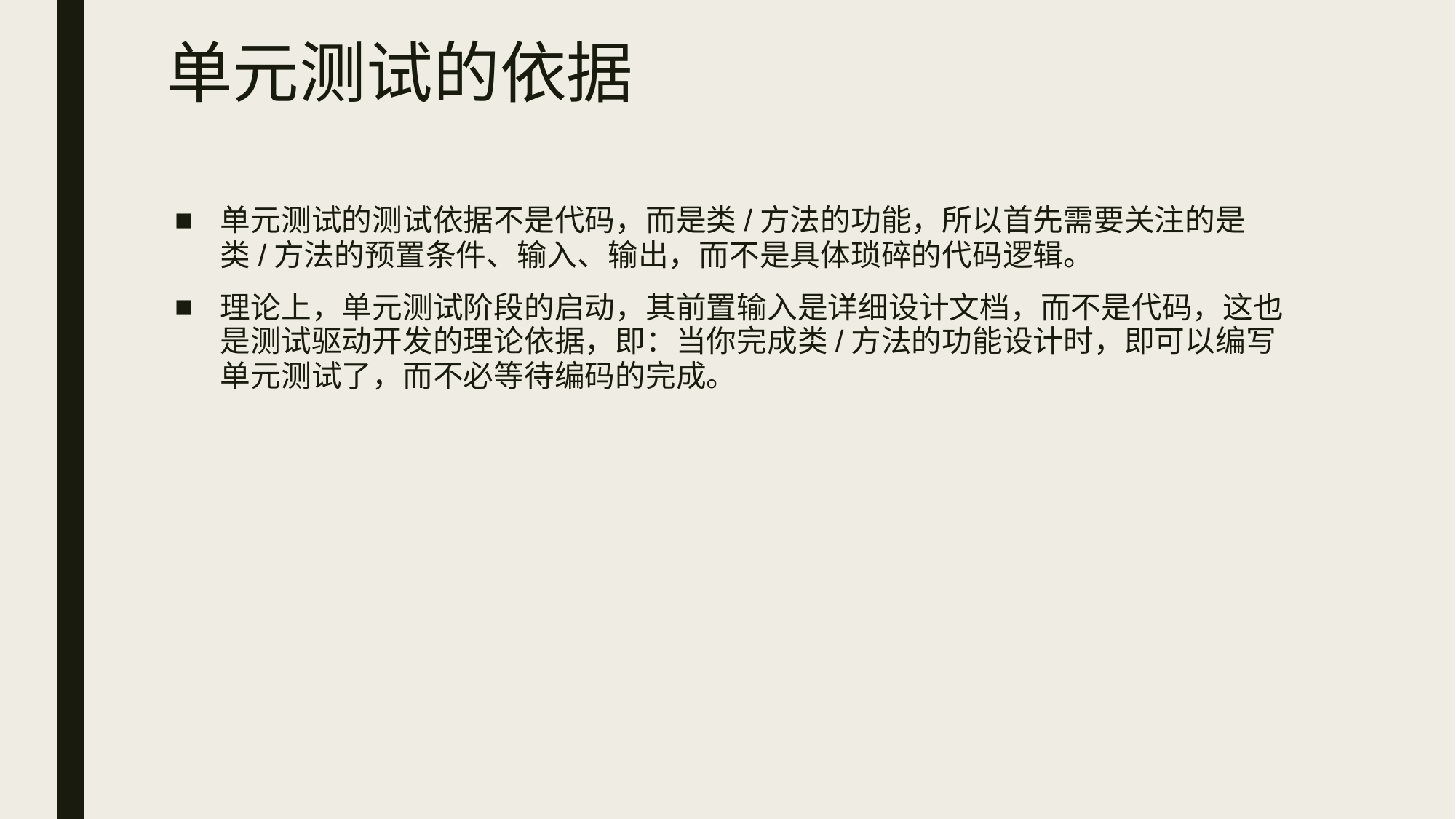

# 单元测试的依据

单元测试的测试依据不是代码，而是类/方法的功能，所以首先需要关注的是类/方法的预置条件、输入、输出，而不是具体琐碎的代码逻辑。
理论上，单元测试阶段的启动，其前置输入是详细设计文档，而不是代码，这也是测试驱动开发的理论依据，即：当你完成类/方法的功能设计时，即可以编写单元测试了，而不必等待编码的完成。